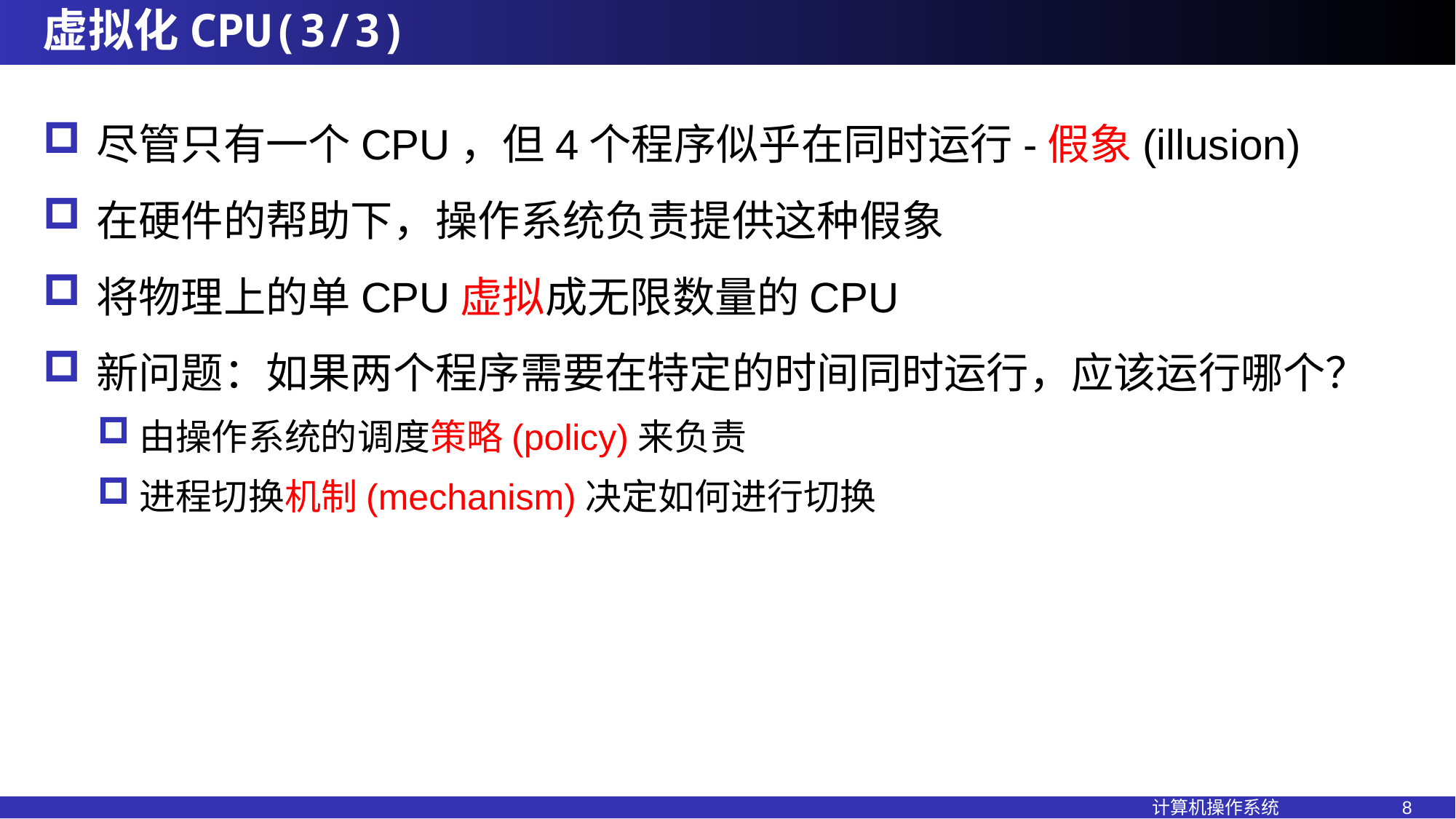

# 虚拟化CPU(3/3)
尽管只有一个CPU，但4个程序似乎在同时运行-假象(illusion)
在硬件的帮助下，操作系统负责提供这种假象
将物理上的单CPU虚拟成无限数量的CPU
新问题：如果两个程序需要在特定的时间同时运行，应该运行哪个？
由操作系统的调度策略(policy)来负责
进程切换机制(mechanism)决定如何进行切换
计算机操作系统                     8